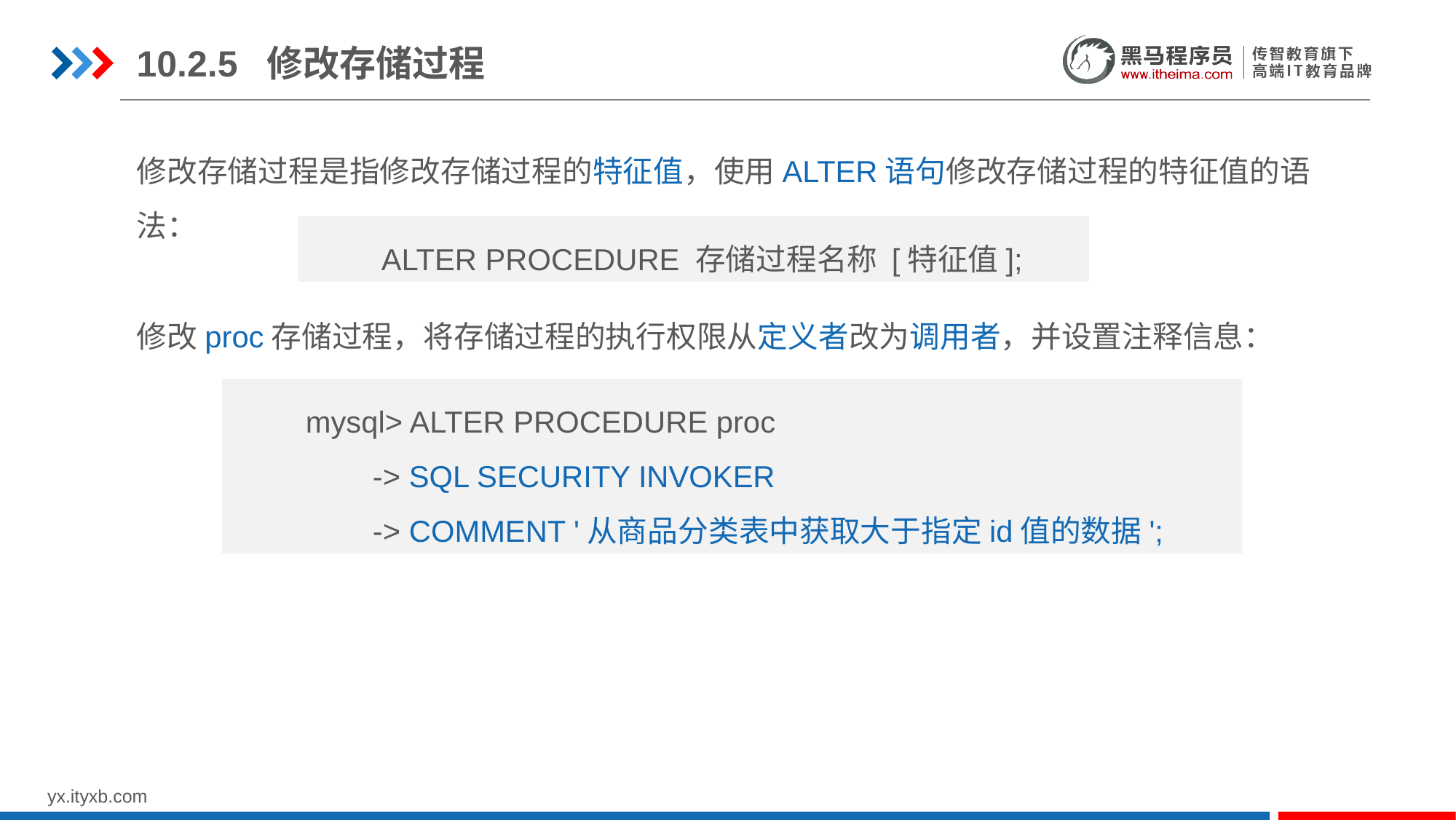

10.2.5  修改存储过程
修改存储过程是指修改存储过程的特征值，使用ALTER语句修改存储过程的特征值的语法：
ALTER PROCEDURE 存储过程名称 [特征值];
修改proc存储过程，将存储过程的执行权限从定义者改为调用者，并设置注释信息：
mysql> ALTER PROCEDURE proc
        -> SQL SECURITY INVOKER
        -> COMMENT '从商品分类表中获取大于指定id值的数据';